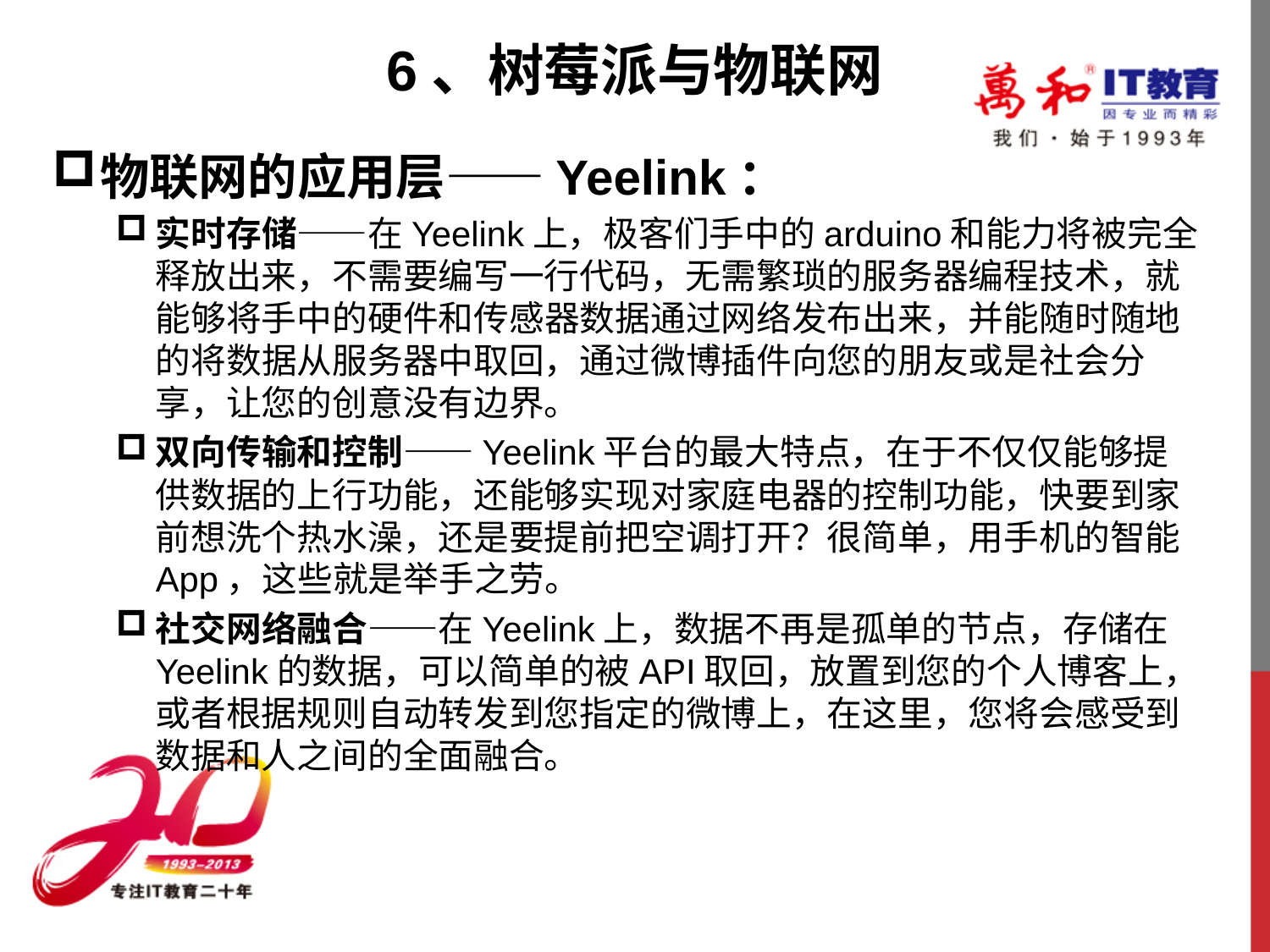

# 6、树莓派与物联网
物联网的应用层——Yeelink：
实时存储——在Yeelink上，极客们手中的arduino和能力将被完全释放出来，不需要编写一行代码，无需繁琐的服务器编程技术，就能够将手中的硬件和传感器数据通过网络发布出来，并能随时随地的将数据从服务器中取回，通过微博插件向您的朋友或是社会分享，让您的创意没有边界。
双向传输和控制——Yeelink平台的最大特点，在于不仅仅能够提供数据的上行功能，还能够实现对家庭电器的控制功能，快要到家前想洗个热水澡，还是要提前把空调打开？很简单，用手机的智能App，这些就是举手之劳。
社交网络融合——在Yeelink上，数据不再是孤单的节点，存储在Yeelink的数据，可以简单的被API取回，放置到您的个人博客上，或者根据规则自动转发到您指定的微博上，在这里，您将会感受到数据和人之间的全面融合。